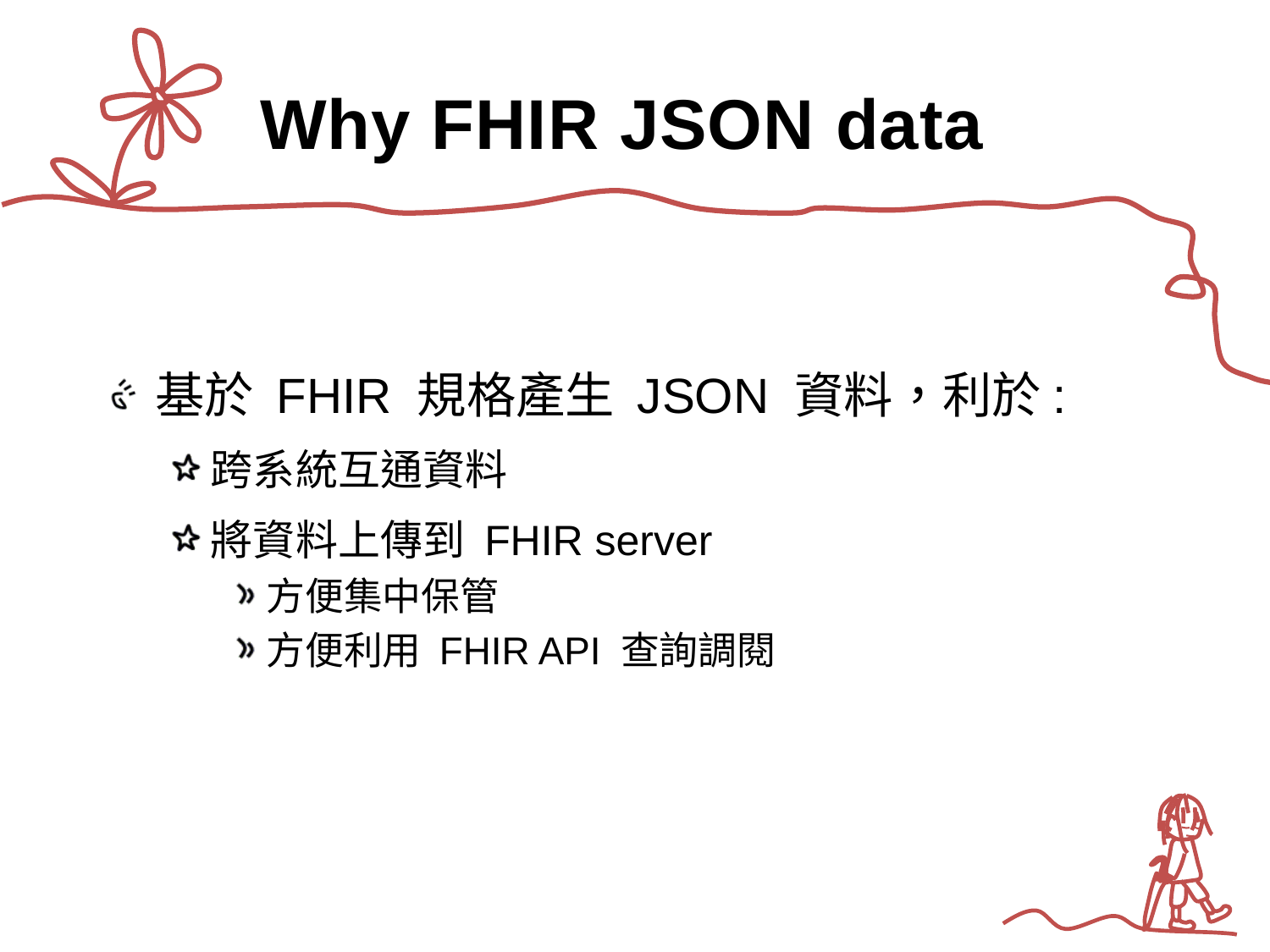

# Why FHIR JSON data

基於 FHIR 規格產生 JSON 資料，利於:
跨系統互通資料
將資料上傳到 FHIR server
方便集中保管
方便利用 FHIR API 查詢調閱